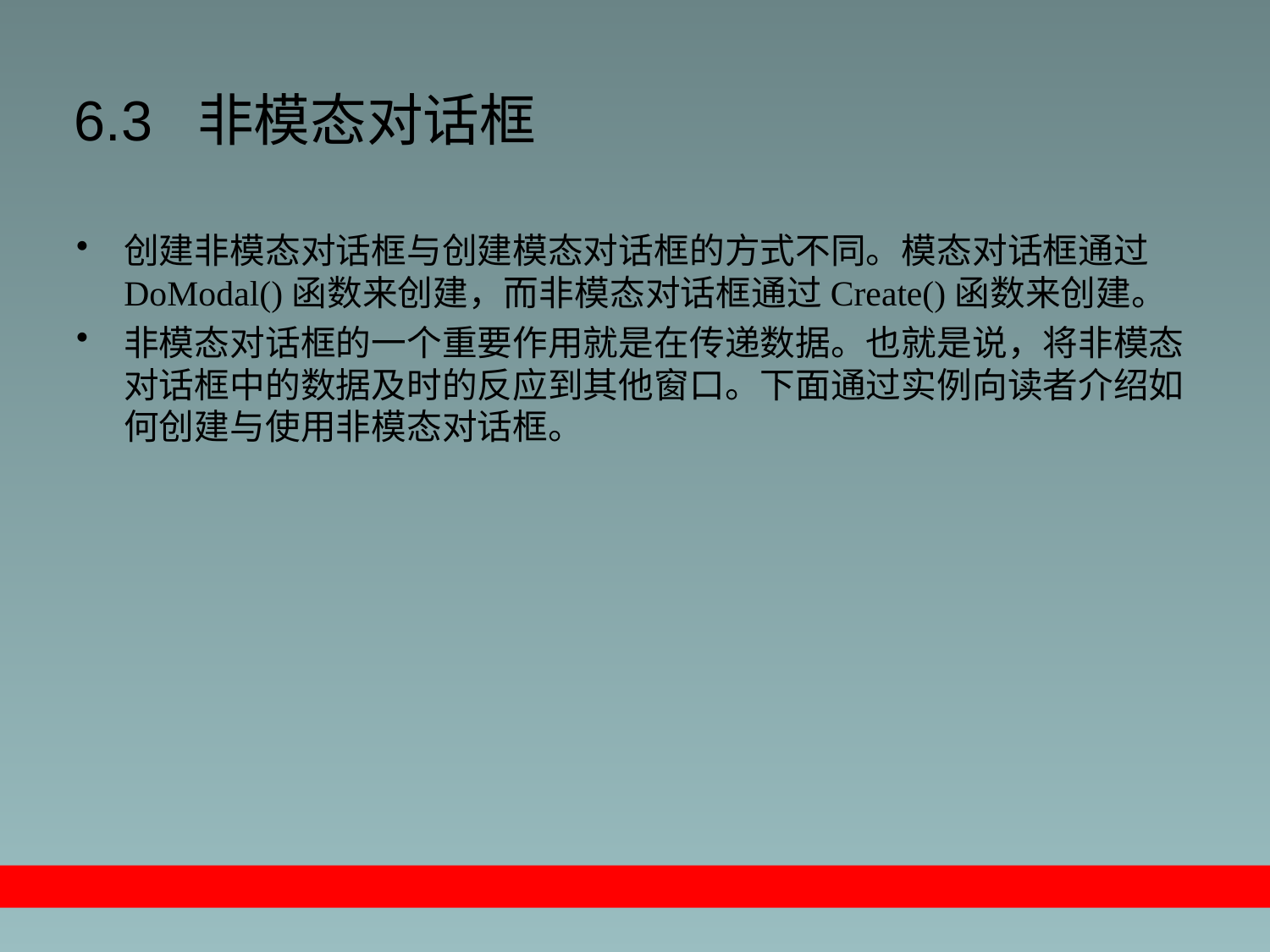

# 6.3  非模态对话框
创建非模态对话框与创建模态对话框的方式不同。模态对话框通过DoModal()函数来创建，而非模态对话框通过Create()函数来创建。
非模态对话框的一个重要作用就是在传递数据。也就是说，将非模态对话框中的数据及时的反应到其他窗口。下面通过实例向读者介绍如何创建与使用非模态对话框。